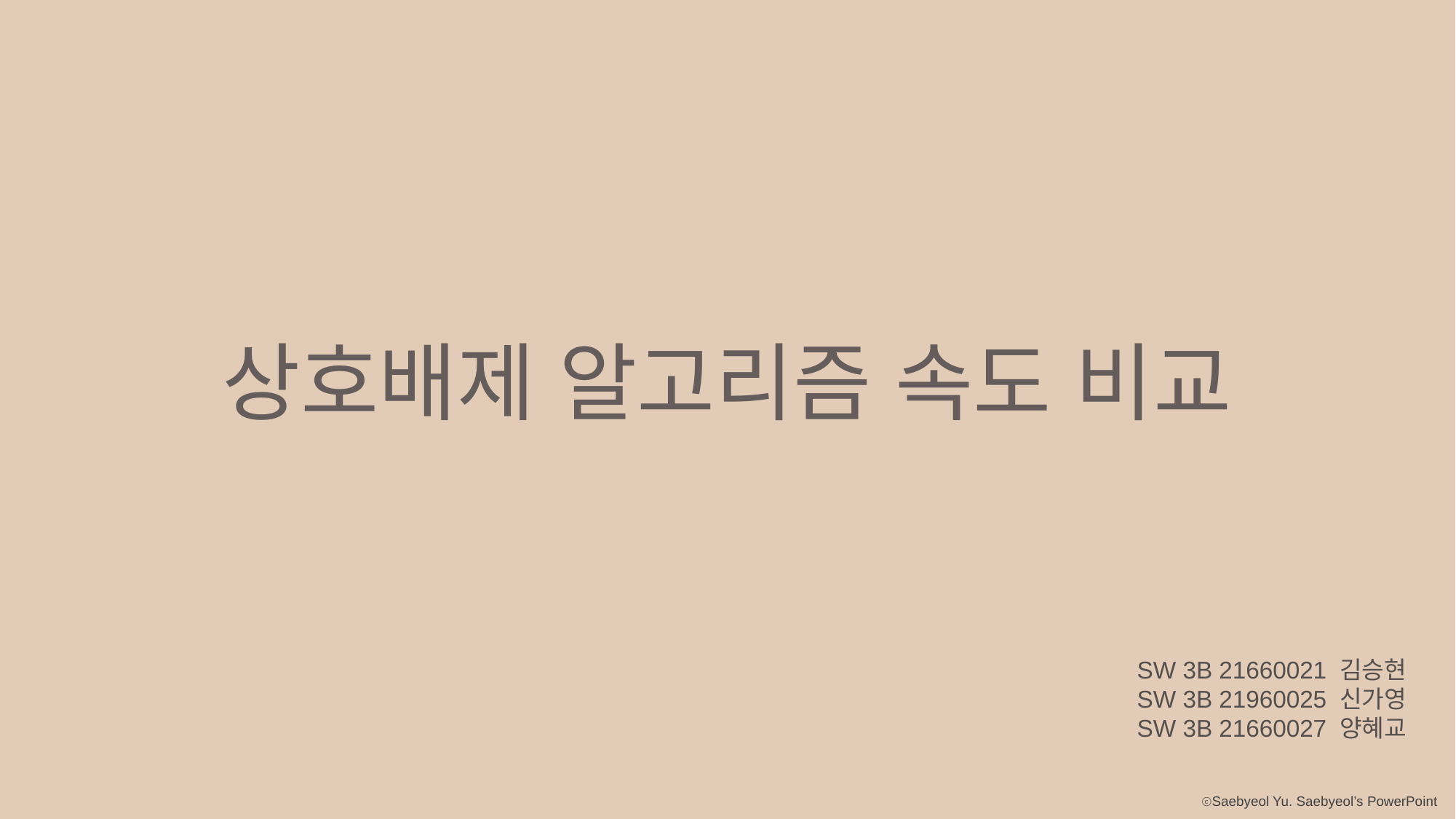

상호배제 알고리즘 속도 비교
SW 3B 21660021 김승현
SW 3B 21960025 신가영
SW 3B 21660027 양혜교